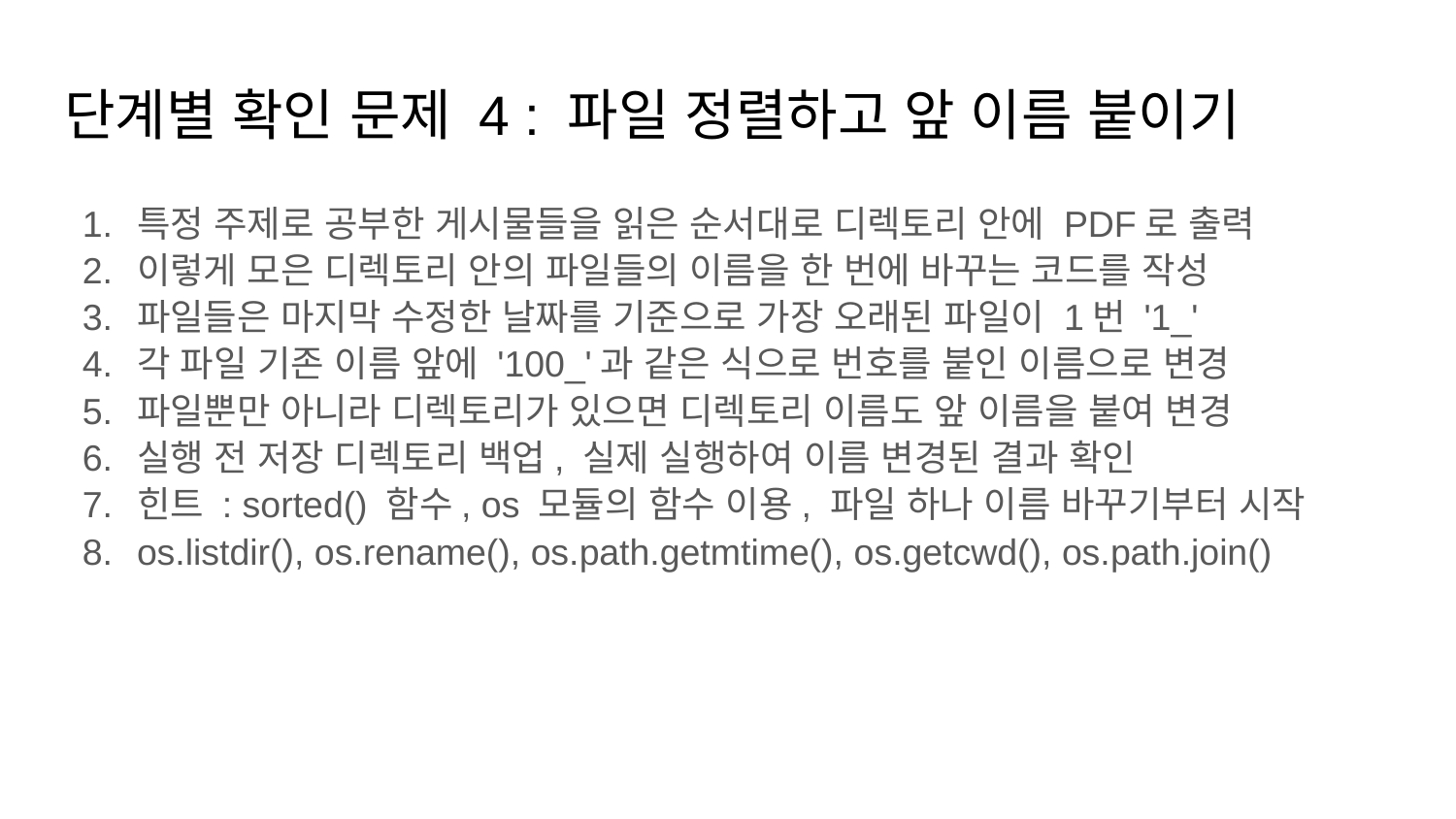

# 단계별 확인 문제 4 : 파일 정렬하고 앞 이름 붙이기
특정 주제로 공부한 게시물들을 읽은 순서대로 디렉토리 안에 PDF로 출력
이렇게 모은 디렉토리 안의 파일들의 이름을 한 번에 바꾸는 코드를 작성
파일들은 마지막 수정한 날짜를 기준으로 가장 오래된 파일이 1번 '1_'
각 파일 기존 이름 앞에 '100_'과 같은 식으로 번호를 붙인 이름으로 변경
파일뿐만 아니라 디렉토리가 있으면 디렉토리 이름도 앞 이름을 붙여 변경
실행 전 저장 디렉토리 백업, 실제 실행하여 이름 변경된 결과 확인
힌트 : sorted() 함수, os 모듈의 함수 이용, 파일 하나 이름 바꾸기부터 시작
os.listdir(), os.rename(), os.path.getmtime(), os.getcwd(), os.path.join()